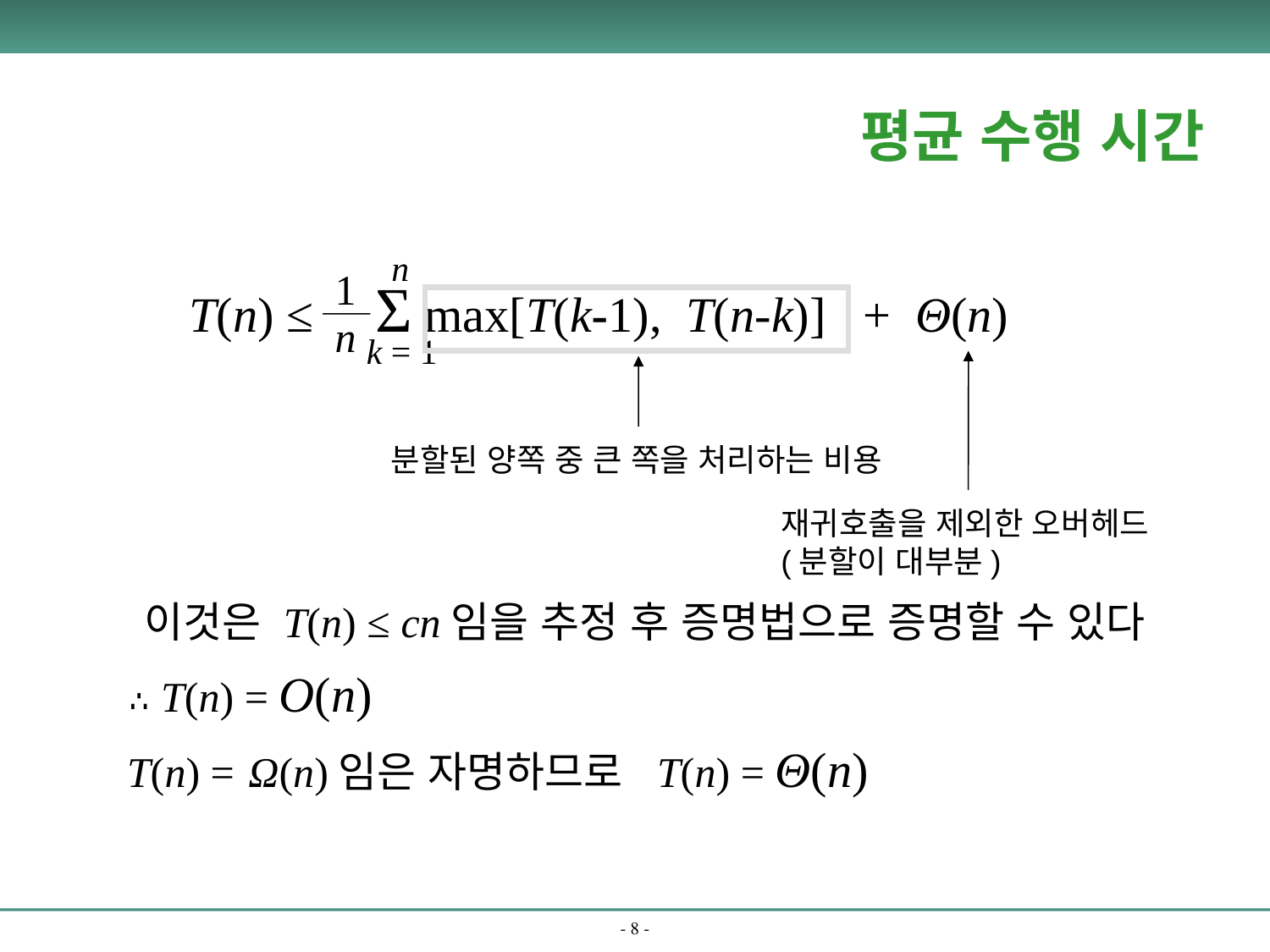

평균 수행 시간
n
1
n

k = 1
T(n) ≤     Σ max[T(k-1),  T(n-k)]   +  Θ(n)

분할된 양쪽 중 큰 쪽을 처리하는 비용
재귀호출을 제외한 오버헤드
(분할이 대부분)
이것은 T(n) ≤ cn임을 추정 후 증명법으로 증명할 수 있다
∴ T(n) = O(n)
T(n) = Ω(n)임은 자명하므로  T(n) = Θ(n)